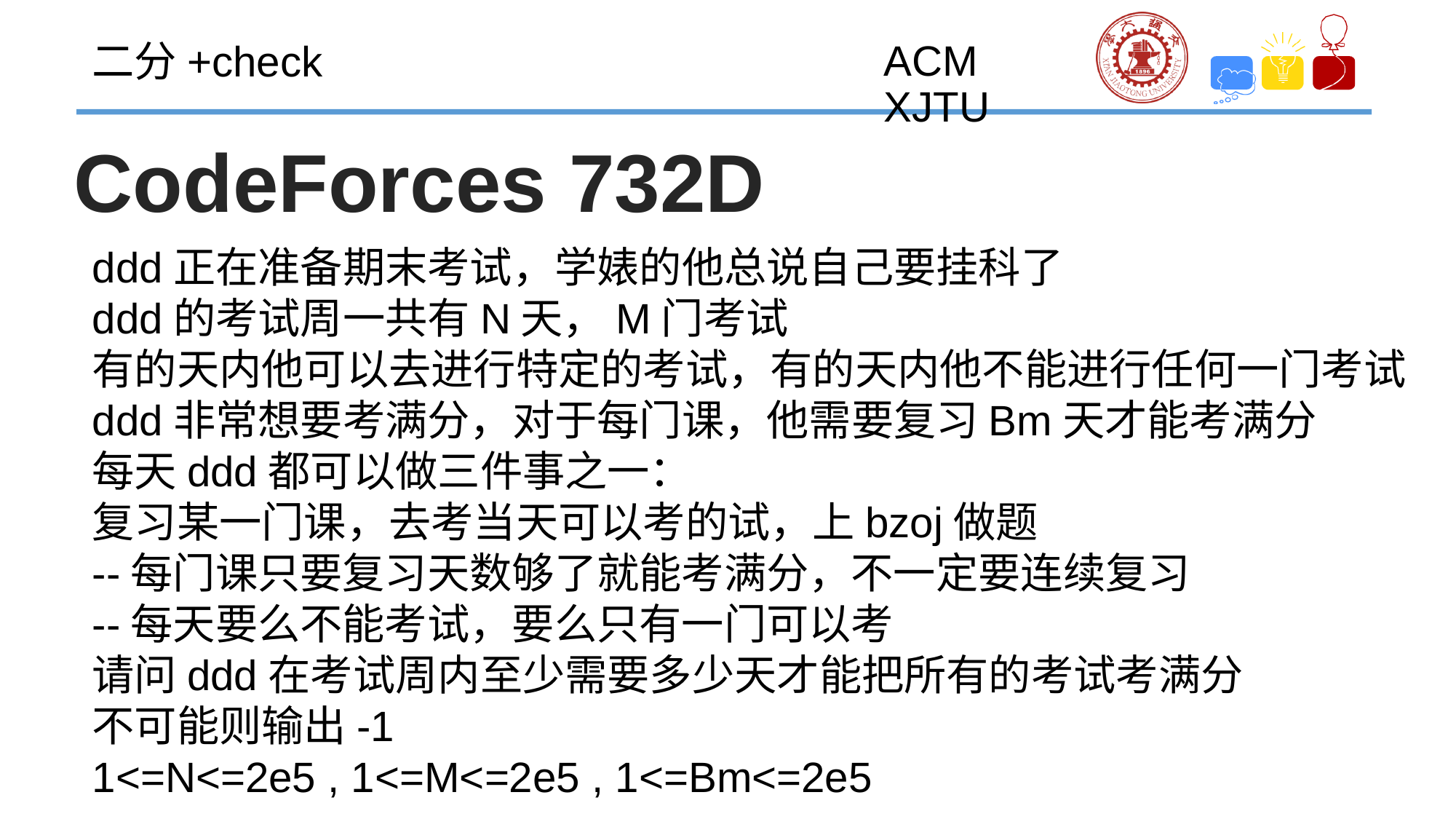

二分+check
CodeForces 732D
ddd正在准备期末考试，学婊的他总说自己要挂科了
ddd的考试周一共有N天，M门考试
有的天内他可以去进行特定的考试，有的天内他不能进行任何一门考试
ddd非常想要考满分，对于每门课，他需要复习Bm天才能考满分
每天ddd都可以做三件事之一：
复习某一门课，去考当天可以考的试，上bzoj做题
--每门课只要复习天数够了就能考满分，不一定要连续复习
--每天要么不能考试，要么只有一门可以考
请问ddd在考试周内至少需要多少天才能把所有的考试考满分
不可能则输出-1
1<=N<=2e5 , 1<=M<=2e5 , 1<=Bm<=2e5